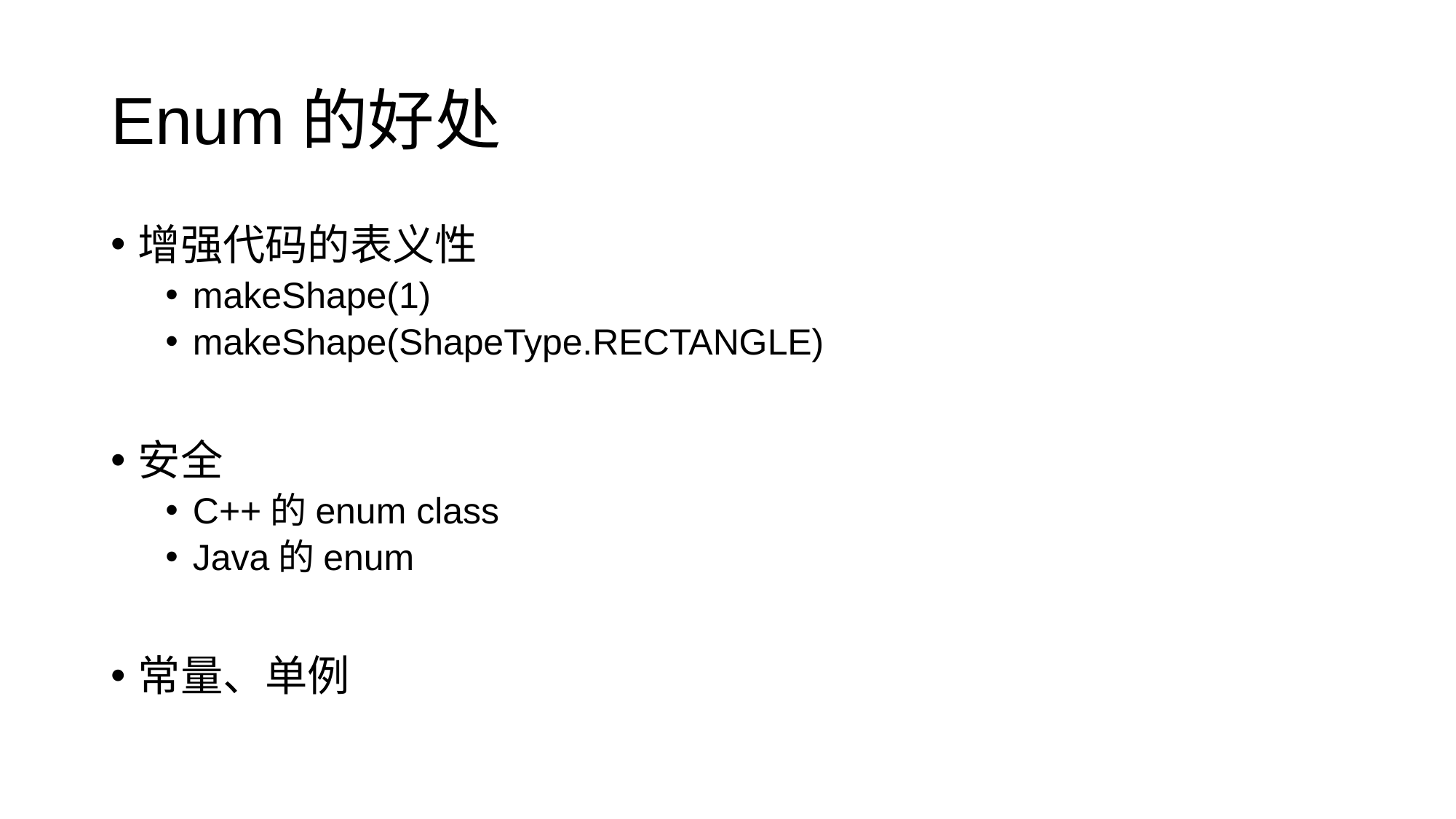

# Enum的好处
增强代码的表义性
makeShape(1)
makeShape(ShapeType.RECTANGLE)

安全
C++的enum class
Java的enum

常量、单例